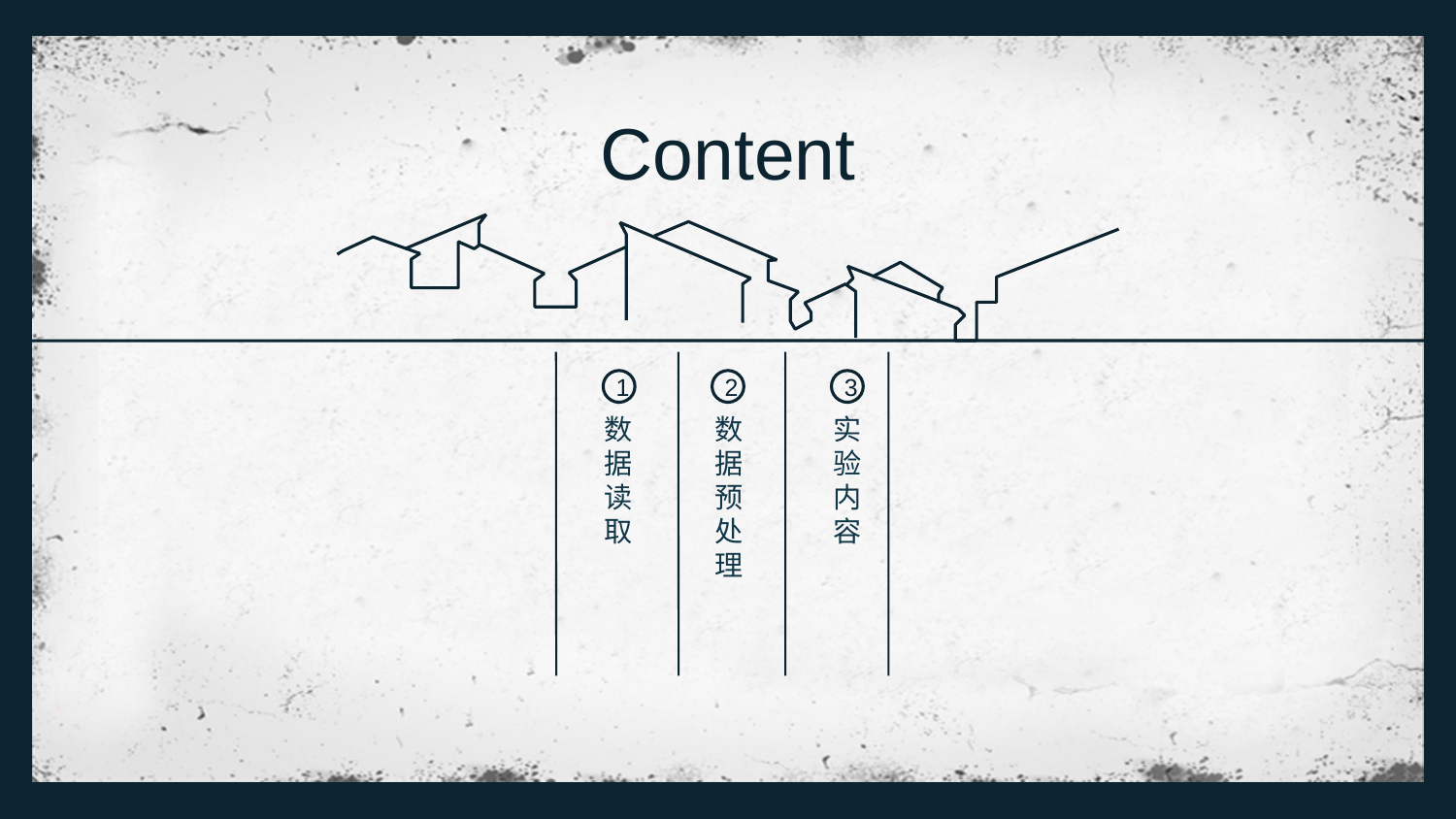

Content

1
数据读取
2
数据预处理
3
实验内容